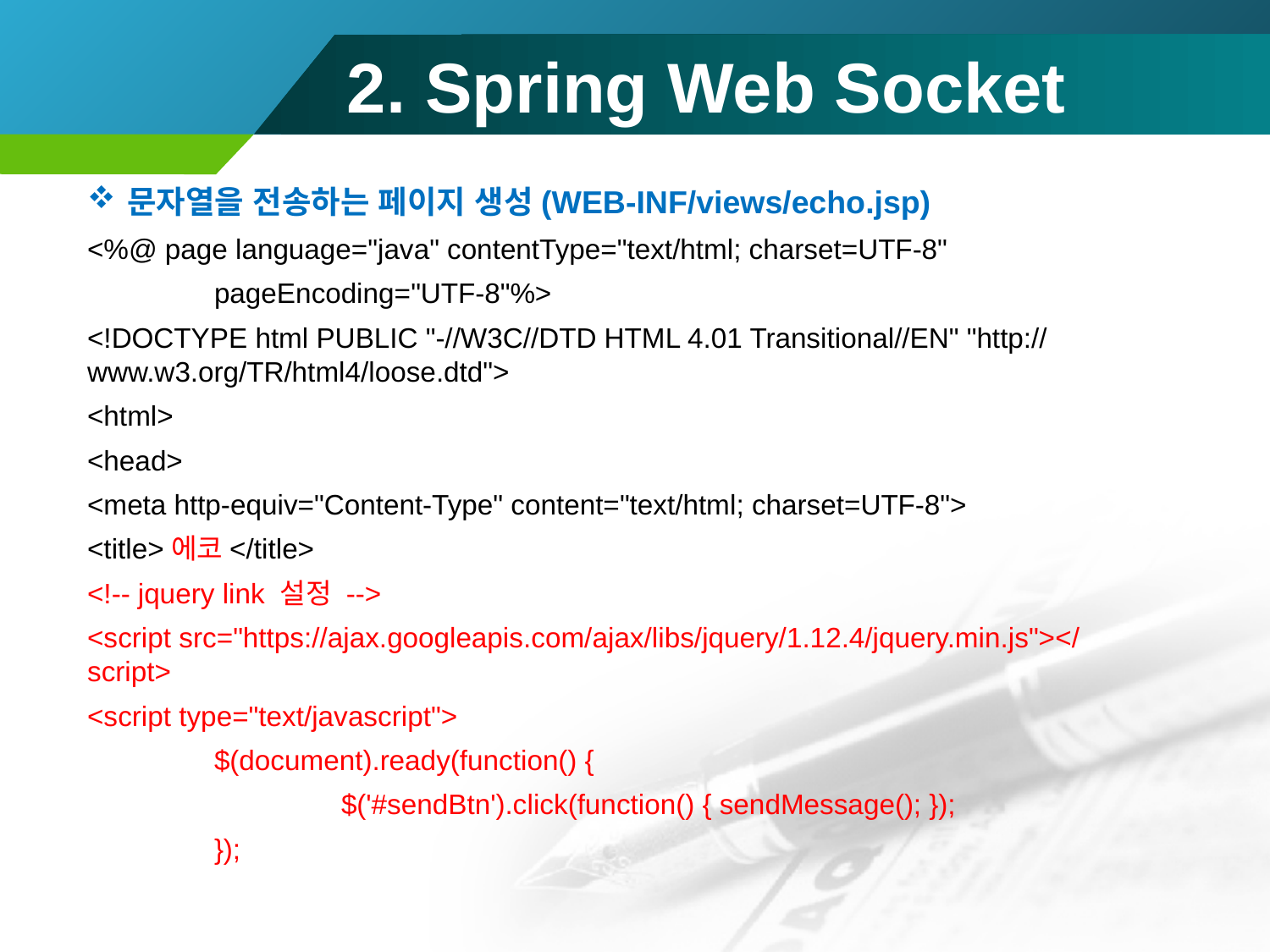

# 2. Spring Web Socket
문자열을 전송하는 페이지 생성(WEB-INF/views/echo.jsp)
<%@ page language="java" contentType="text/html; charset=UTF-8"
	pageEncoding="UTF-8"%>
<!DOCTYPE html PUBLIC "-//W3C//DTD HTML 4.01 Transitional//EN" "http://www.w3.org/TR/html4/loose.dtd">
<html>
<head>
<meta http-equiv="Content-Type" content="text/html; charset=UTF-8">
<title>에코</title>
<!-- jquery link 설정 -->
<script src="https://ajax.googleapis.com/ajax/libs/jquery/1.12.4/jquery.min.js"></script>
<script type="text/javascript">
	$(document).ready(function() {
		$('#sendBtn').click(function() { sendMessage(); });
	});